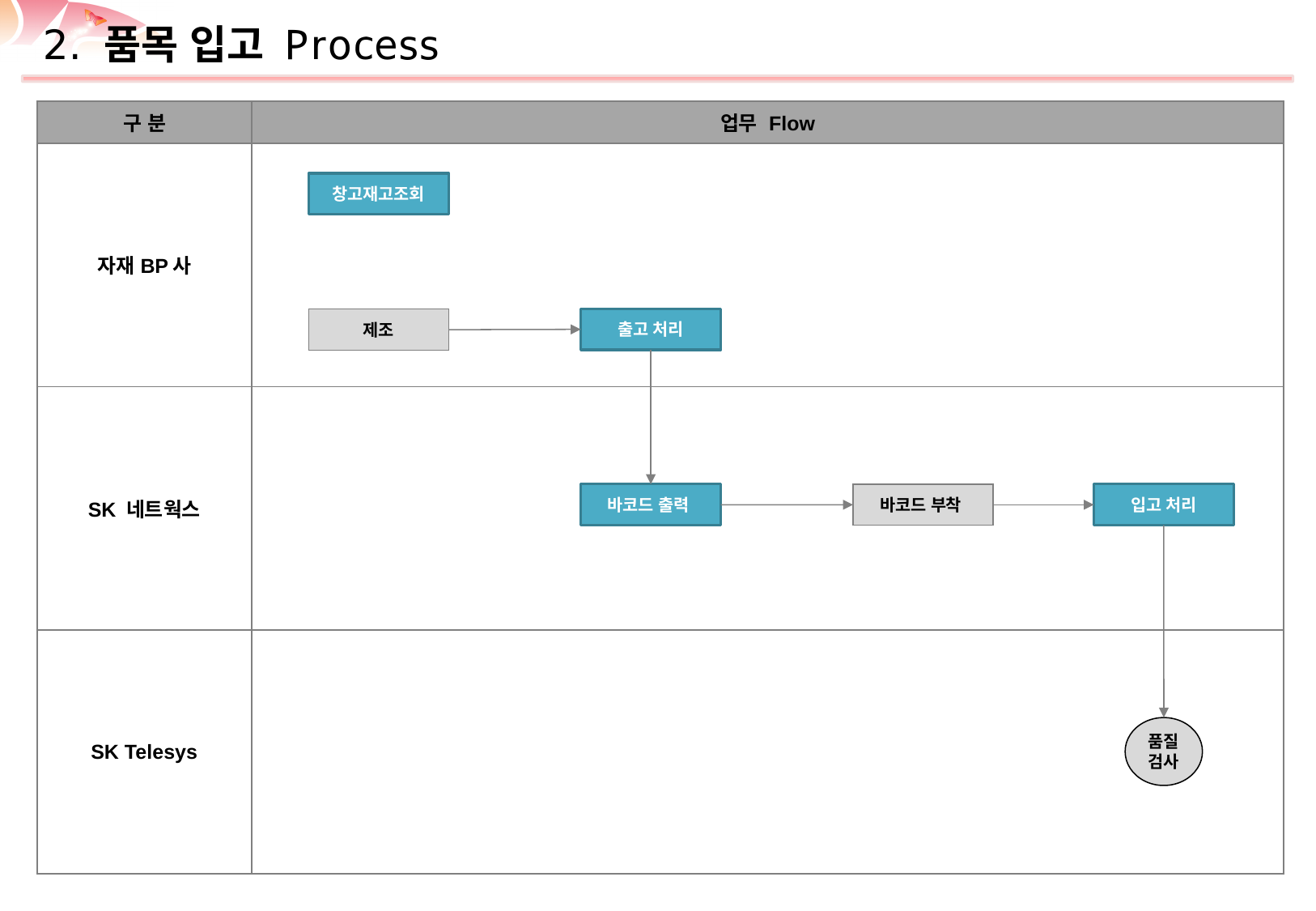

# 2. 품목 입고 Process
| 구 분 | 업무 Flow |
| --- | --- |
| 자재BP사 |  |
| SK 네트웍스 |  |
| SK Telesys |  |
창고재고조회
출고 처리
제조
바코드 출력
바코드 부착
입고 처리
품질
검사